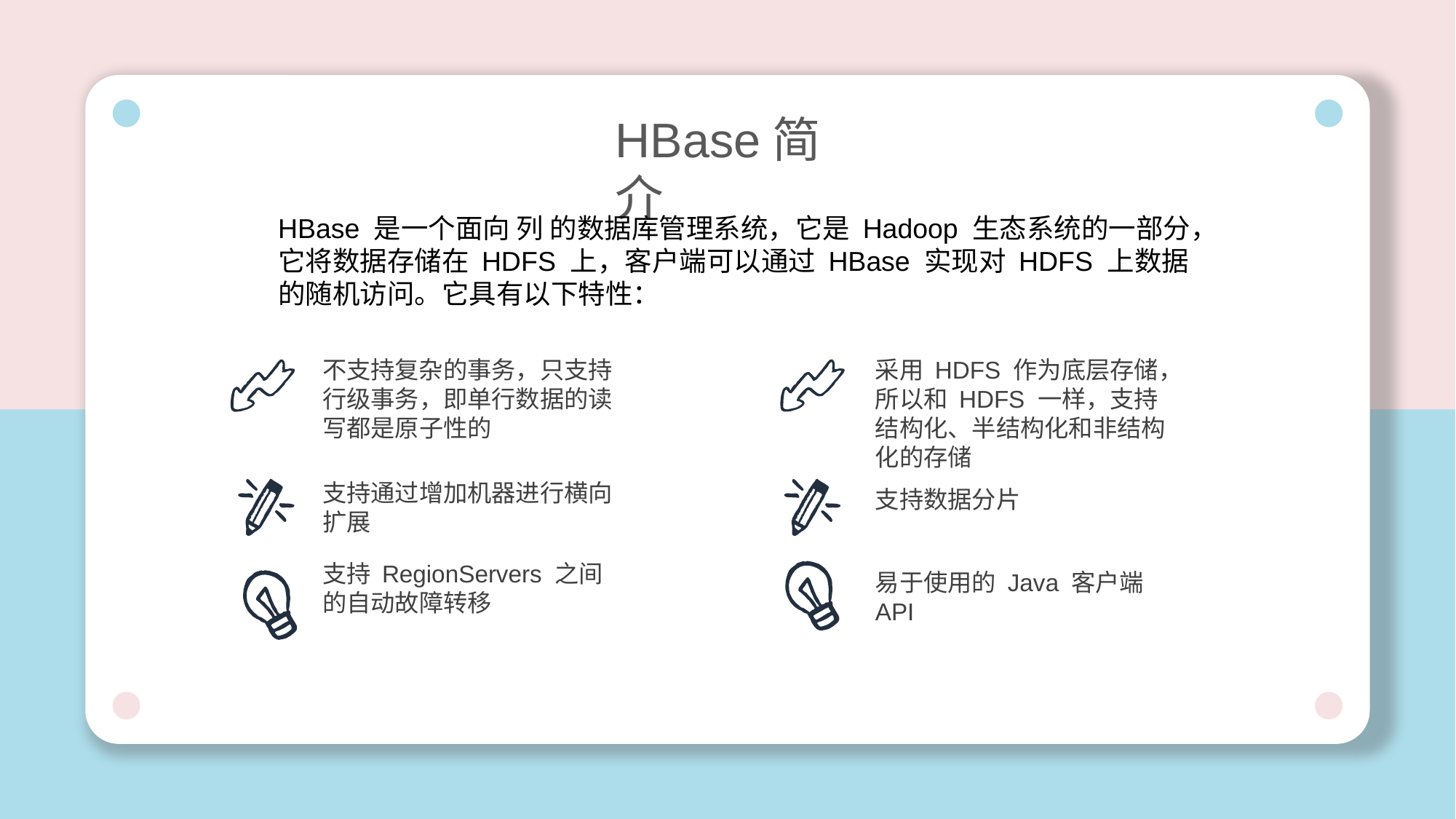

HBase简介
HBase 是一个面向 列 的数据库管理系统，它是 Hadoop 生态系统的一部分，它将数据存储在 HDFS 上，客户端可以通过 HBase 实现对 HDFS 上数据的随机访问。它具有以下特性：
不支持复杂的事务，只支持行级事务，即单行数据的读写都是原子性的
采用 HDFS 作为底层存储，所以和 HDFS 一样，支持结构化、半结构化和非结构化的存储

支持通过增加机器进行横向扩展

支持数据分片

支持 RegionServers 之间的自动故障转移

易于使用的 Java 客户端 API